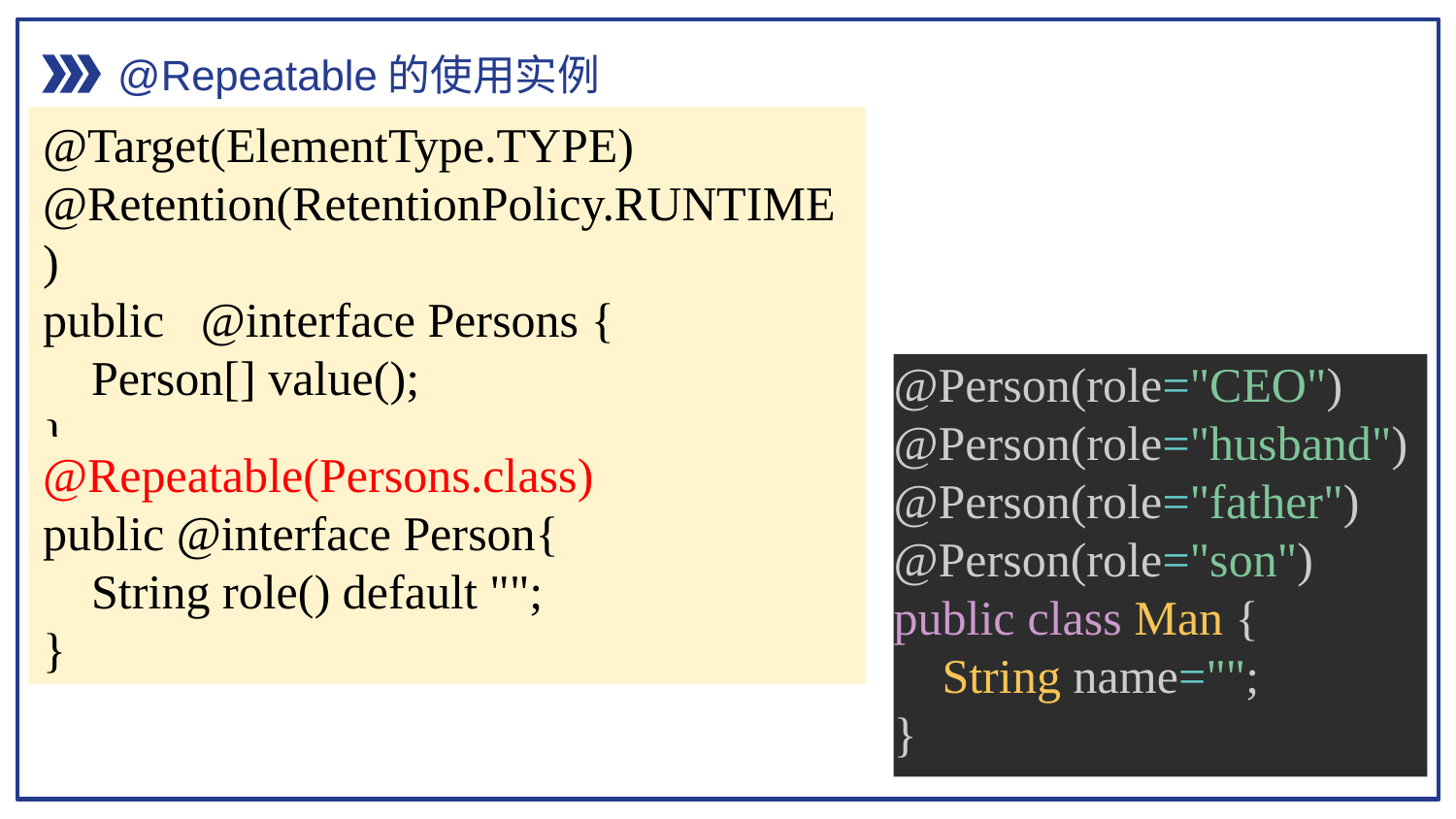

@Repeatable的使用实例

@Target(ElementType.TYPE)
@Retention(RetentionPolicy.RUNTIME)
public   @interface Persons {
    Person[] value();
}
@Person(role="CEO")
@Person(role="husband")
@Person(role="father")
@Person(role="son")
public class Man {
    String name="";
}
@Repeatable(Persons.class)
public @interface Person{
    String role() default "";
}